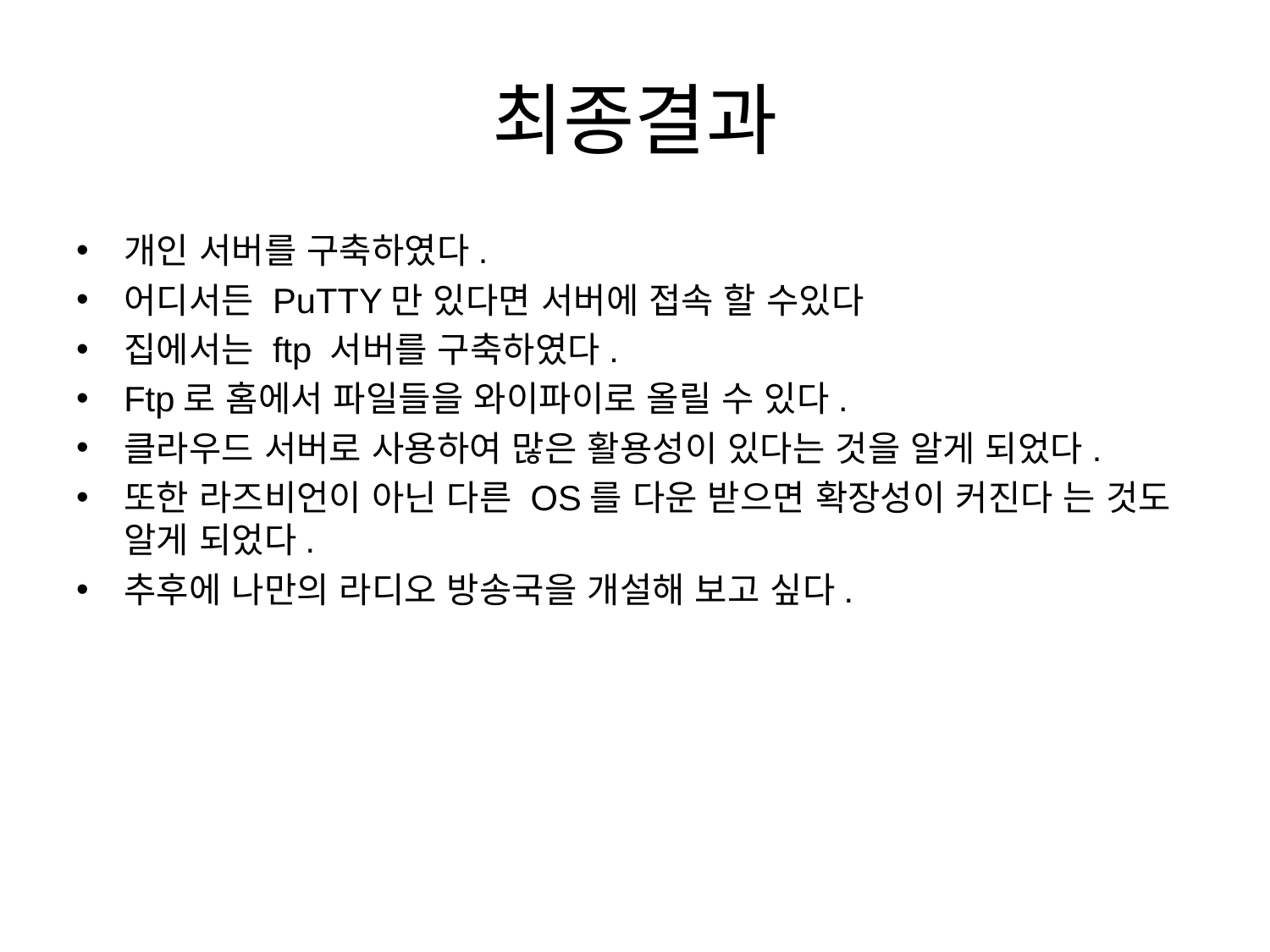

# 최종결과
개인 서버를 구축하였다.
어디서든 PuTTY만 있다면 서버에 접속 할 수있다
집에서는 ftp 서버를 구축하였다.
Ftp로 홈에서 파일들을 와이파이로 올릴 수 있다.
클라우드 서버로 사용하여 많은 활용성이 있다는 것을 알게 되었다.
또한 라즈비언이 아닌 다른 OS를 다운 받으면 확장성이 커진다 는 것도 알게 되었다.
추후에 나만의 라디오 방송국을 개설해 보고 싶다.